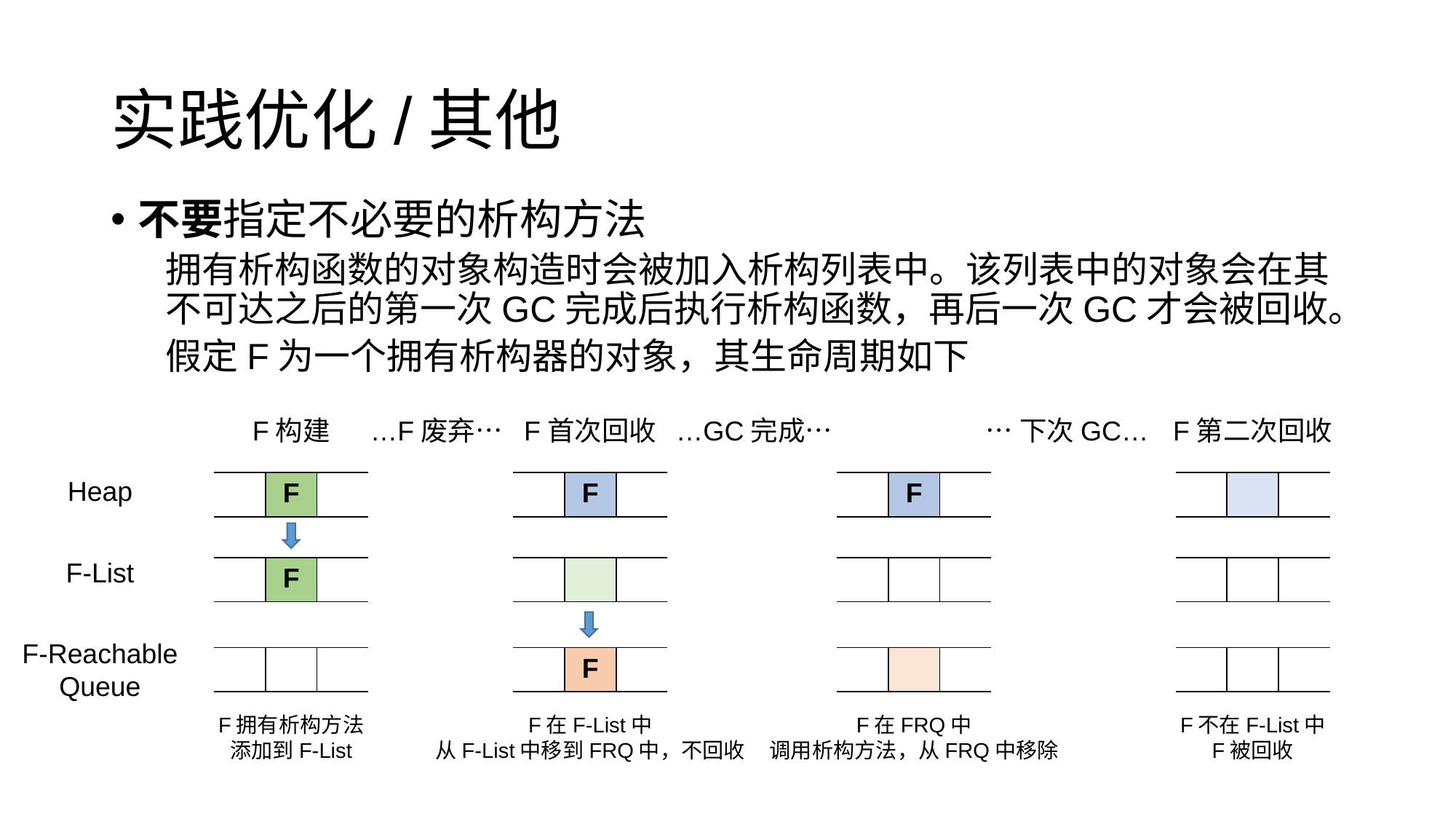

# 实践优化/其他
不要指定不必要的析构方法
拥有析构函数的对象构造时会被加入析构列表中。该列表中的对象会在其不可达之后的第一次GC完成后执行析构函数，再后一次GC才会被回收。
假定F为一个拥有析构器的对象，其生命周期如下
F构建
F首次回收
…下次GC…
F第二次回收
…GC完成…
…F废弃…
Heap
|  | F |  |
| --- | --- | --- |
|  | F |  |
| --- | --- | --- |
|  | F |  |
| --- | --- | --- |
|  |  |  |
| --- | --- | --- |

F-List
|  | F |  |
| --- | --- | --- |
|  |  |  |
| --- | --- | --- |
|  |  |  |
| --- | --- | --- |
|  |  |  |
| --- | --- | --- |

F-Reachable
Queue
|  |  |  |
| --- | --- | --- |
|  | F |  |
| --- | --- | --- |
|  |  |  |
| --- | --- | --- |
|  |  |  |
| --- | --- | --- |
F拥有析构方法
添加到F-List
F在F-List中
从F-List中移到FRQ中，不回收
F在FRQ中
调用析构方法，从FRQ中移除
F不在F-List中
F被回收